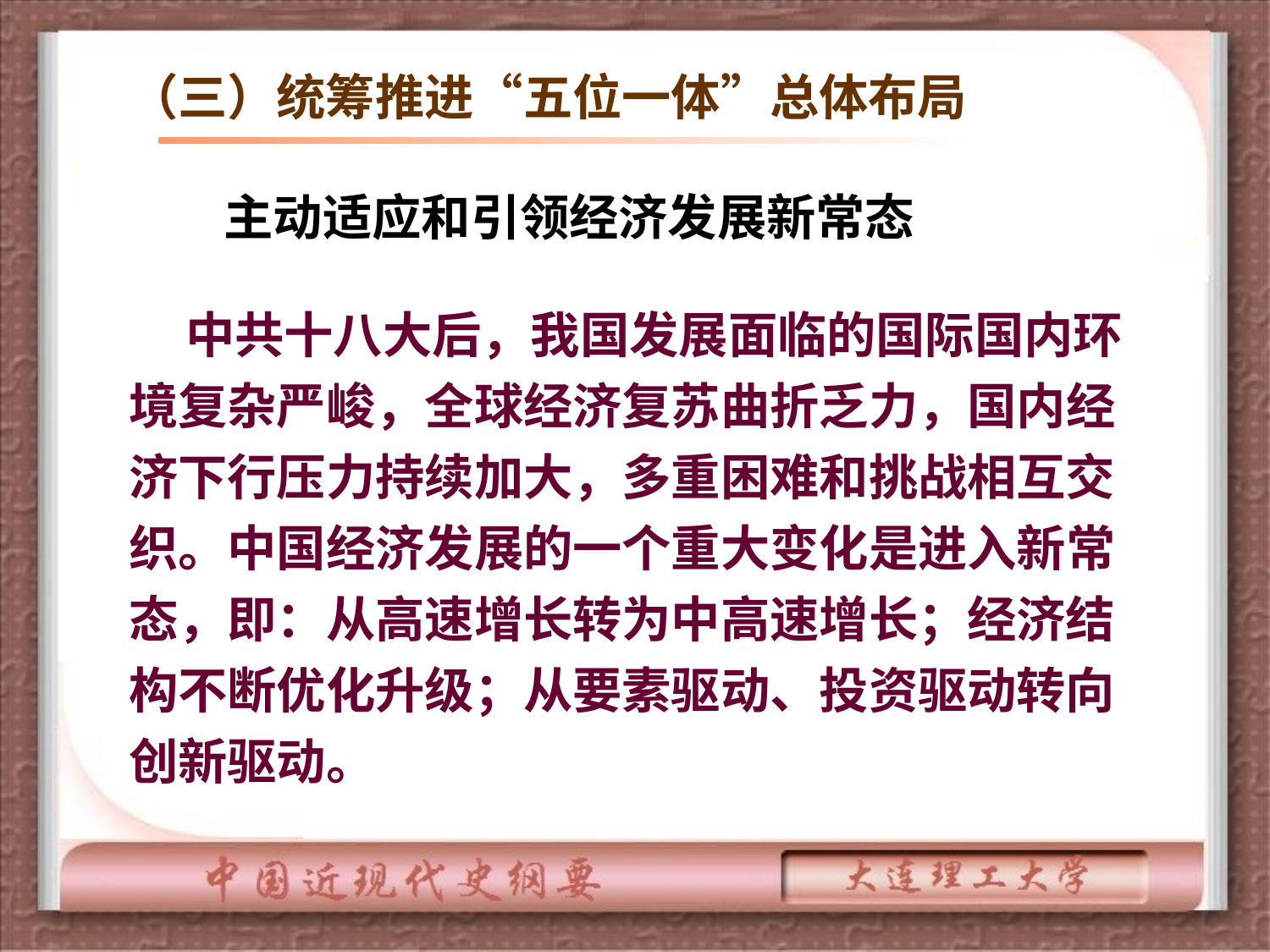

（三）统筹推进“五位一体”总体布局

主动适应和引领经济发展新常态
    中共十八大后，我国发展面临的国际国内环境复杂严峻，全球经济复苏曲折乏力，国内经济下行压力持续加大，多重困难和挑战相互交织。中国经济发展的一个重大变化是进入新常态，即：从高速增长转为中高速增长；经济结构不断优化升级；从要素驱动、投资驱动转向创新驱动。